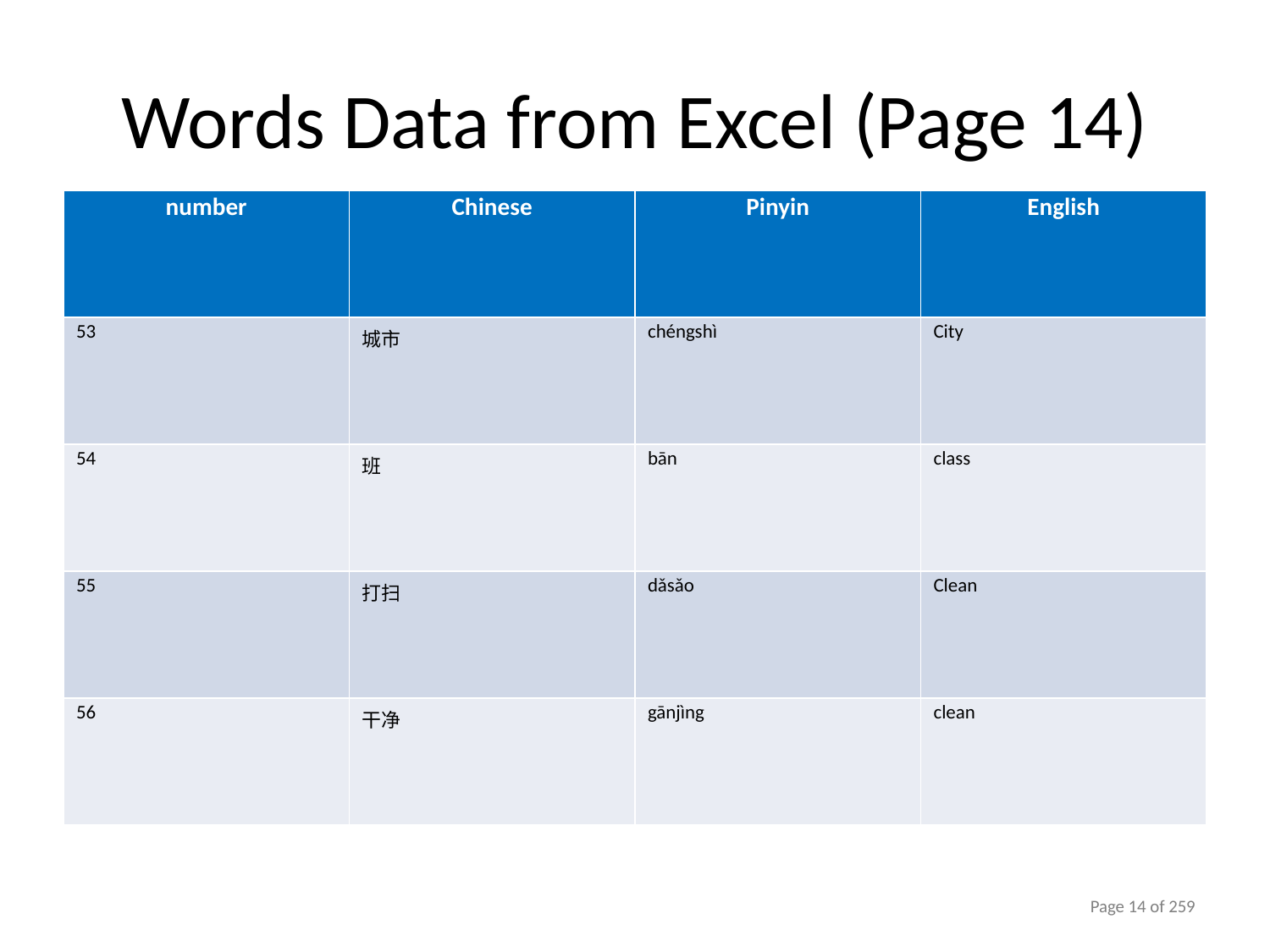

# Words Data from Excel (Page 14)
| number | Chinese | Pinyin | English |
| --- | --- | --- | --- |
| 53 | 城市 | chéngshì | City |
| 54 | 班 | bān | class |
| 55 | 打扫 | dǎsǎo | Clean |
| 56 | 干净 | gānjìng | clean |

Page 14 of 259